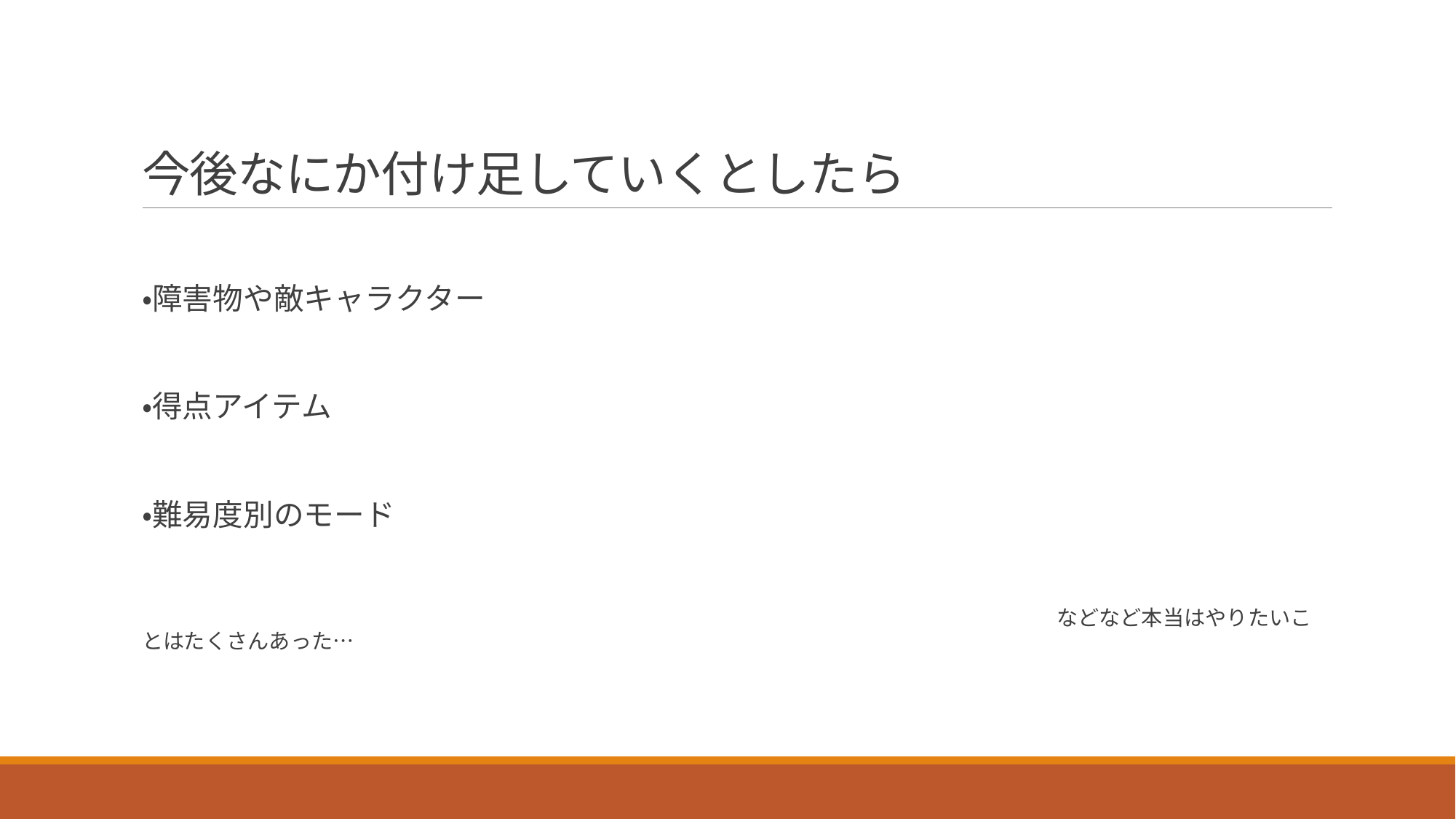

# 今後なにか付け足していくとしたら

・障害物や敵キャラクター

・得点アイテム

・難易度別のモード

　　　　　　　　　　　　　　　　　　　　　　　　　　　　　　　　　　　　　　　　　　　などなど本当はやりたいことはたくさんあった…